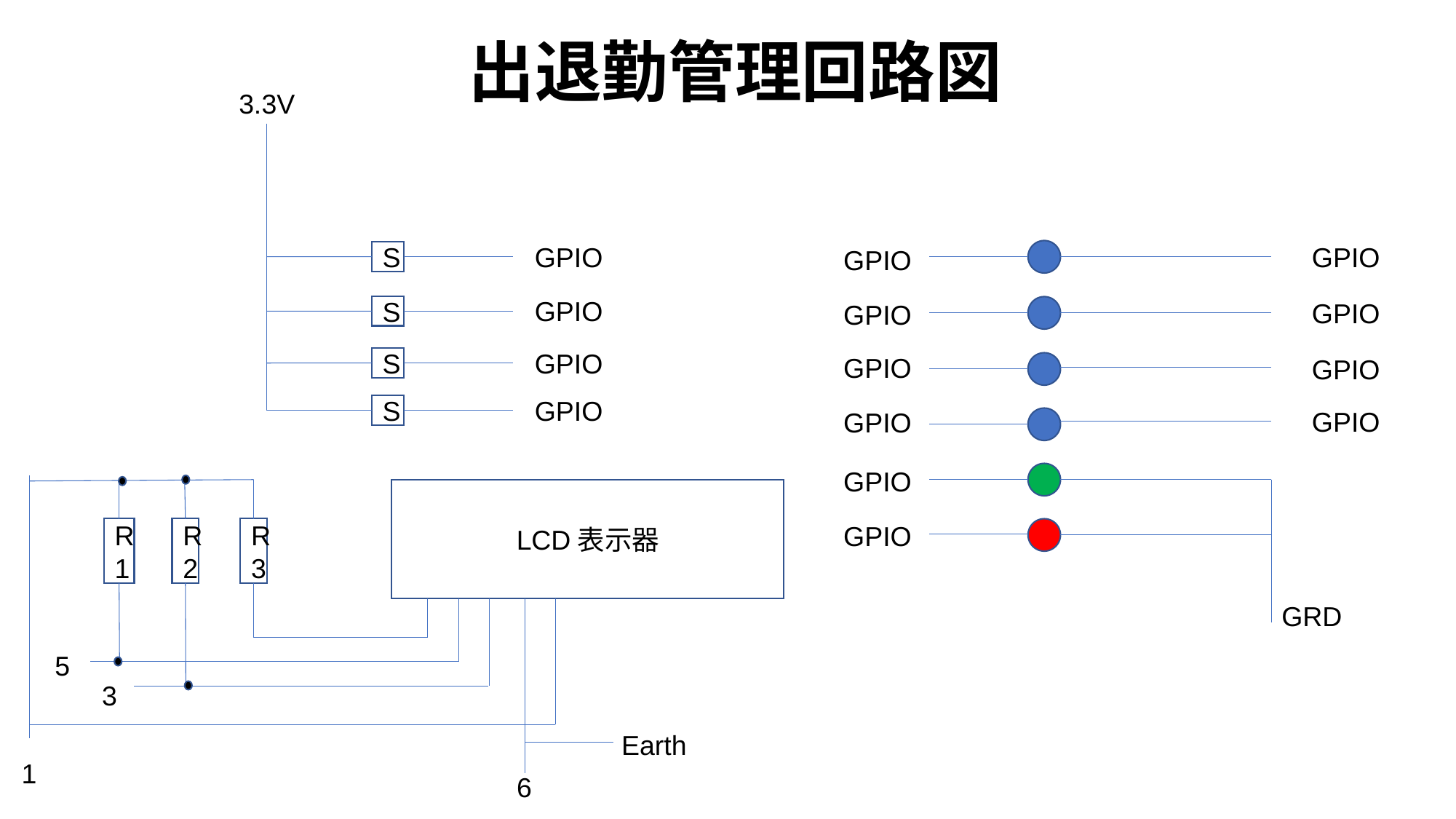

# 出退勤管理回路図
3.3V
GPIO
GPIO
GPIO

S
GPIO
GPIO
GPIO
S

GPIO
GPIO
GPIO
S

GPIO
S
GPIO
GPIO

GPIO

LCD表示器
GPIO
R1
R2
R3

GRD
5

3

Earth
1
6